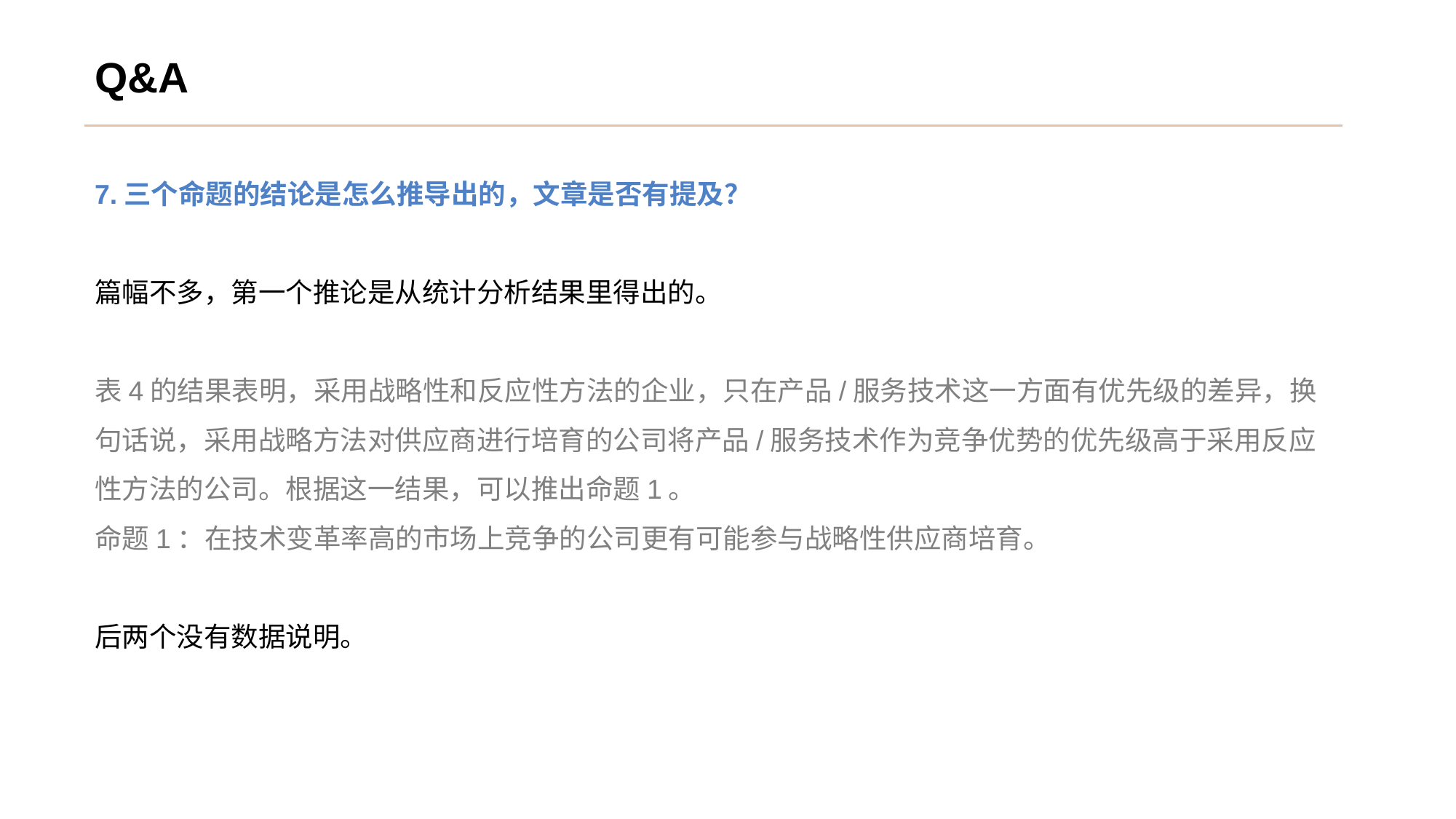

Q&A
7.三个命题的结论是怎么推导出的，文章是否有提及？

篇幅不多，第一个推论是从统计分析结果里得出的。

表4的结果表明，采用战略性和反应性方法的企业，只在产品/服务技术这一方面有优先级的差异，换句话说，采用战略方法对供应商进行培育的公司将产品/服务技术作为竞争优势的优先级高于采用反应性方法的公司。根据这一结果，可以推出命题1。
命题1：在技术变革率高的市场上竞争的公司更有可能参与战略性供应商培育。

后两个没有数据说明。